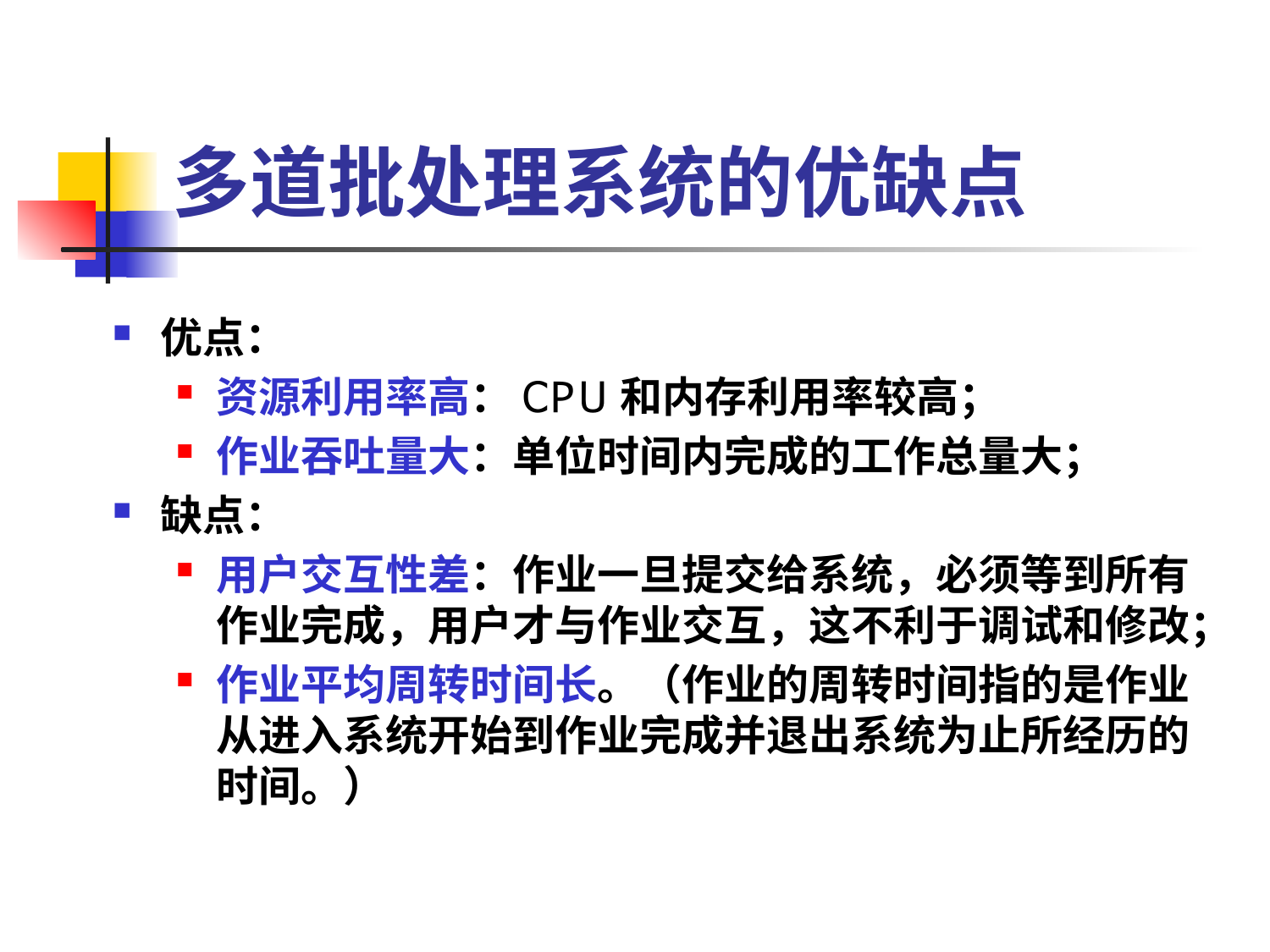

# 多道批处理系统的优缺点
优点：
资源利用率高：CPU和内存利用率较高；
作业吞吐量大：单位时间内完成的工作总量大；
缺点：
用户交互性差：作业一旦提交给系统，必须等到所有作业完成，用户才与作业交互，这不利于调试和修改；
作业平均周转时间长。（作业的周转时间指的是作业从进入系统开始到作业完成并退出系统为止所经历的时间。）